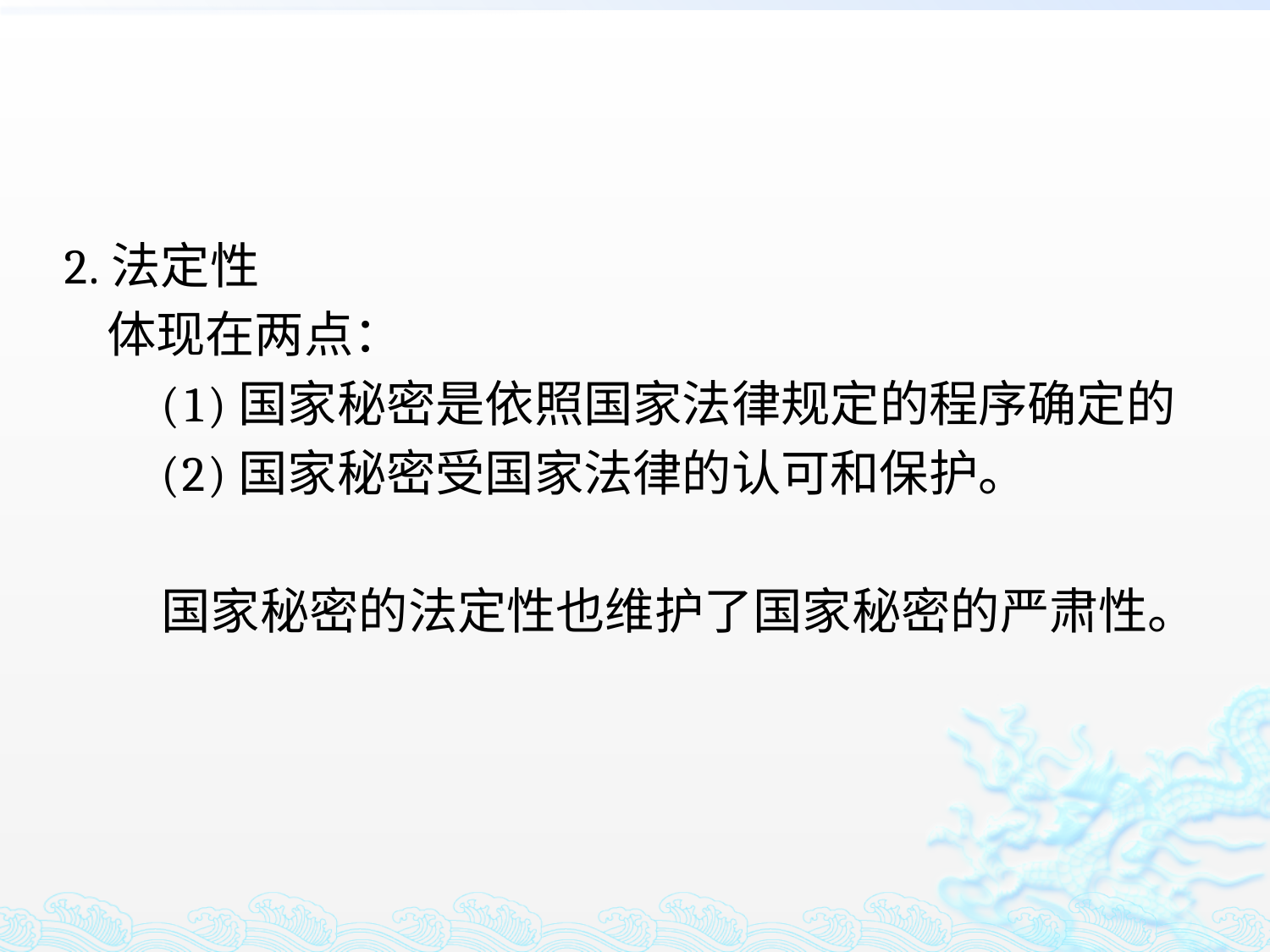

#
2.法定性
   体现在两点：
(1)国家秘密是依照国家法律规定的程序确定的
(2)国家秘密受国家法律的认可和保护。

国家秘密的法定性也维护了国家秘密的严肃性。